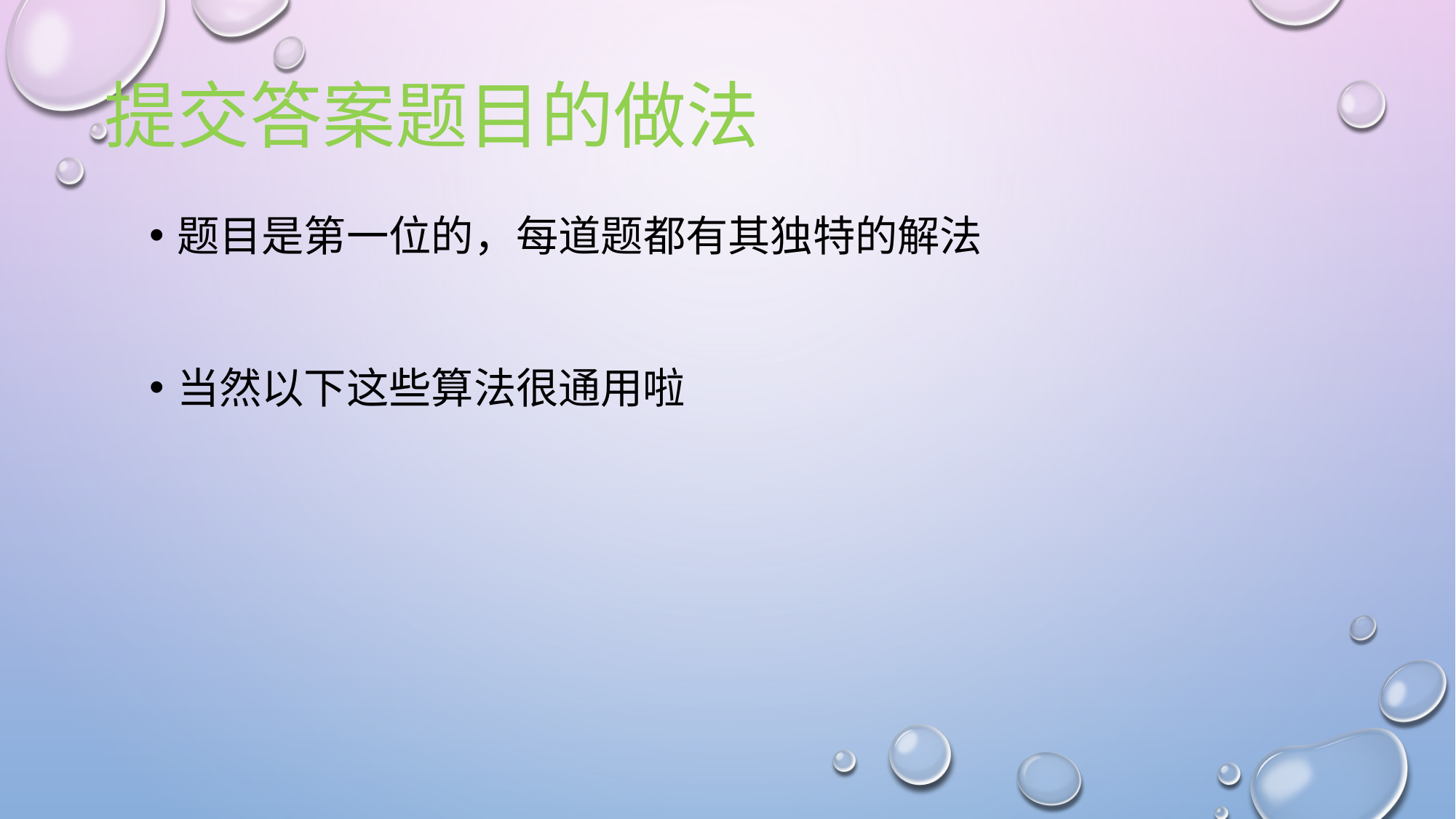

# 提交答案题目的做法
题目是第一位的，每道题都有其独特的解法

当然以下这些算法很通用啦